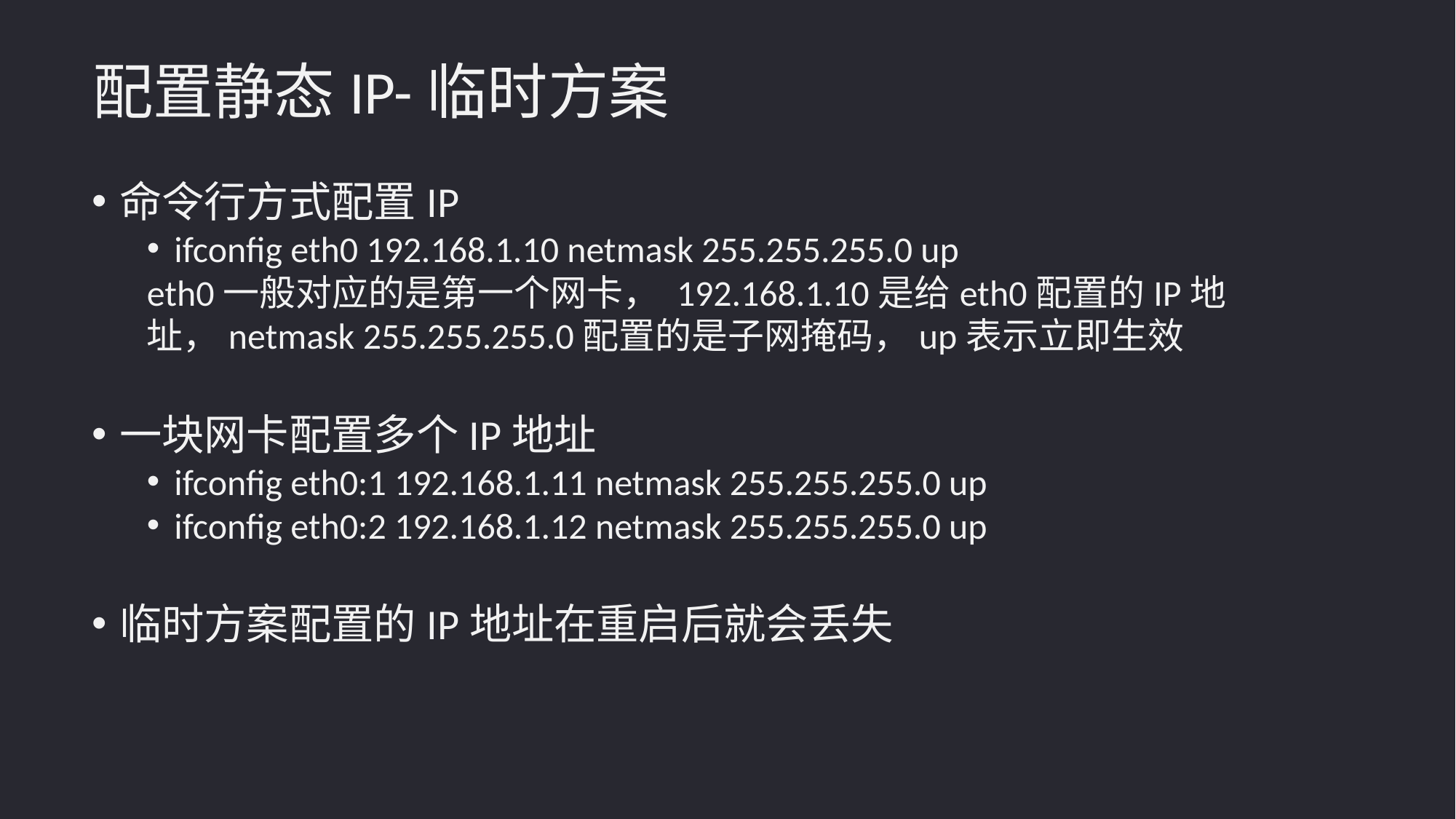

配置静态IP-临时方案
命令行方式配置IP
ifconfig eth0 192.168.1.10 netmask 255.255.255.0 up
eth0一般对应的是第一个网卡， 192.168.1.10是给eth0配置的IP地址，netmask 255.255.255.0配置的是子网掩码，up表示立即生效

一块网卡配置多个IP地址
ifconfig eth0:1 192.168.1.11 netmask 255.255.255.0 up
ifconfig eth0:2 192.168.1.12 netmask 255.255.255.0 up

临时方案配置的IP地址在重启后就会丢失